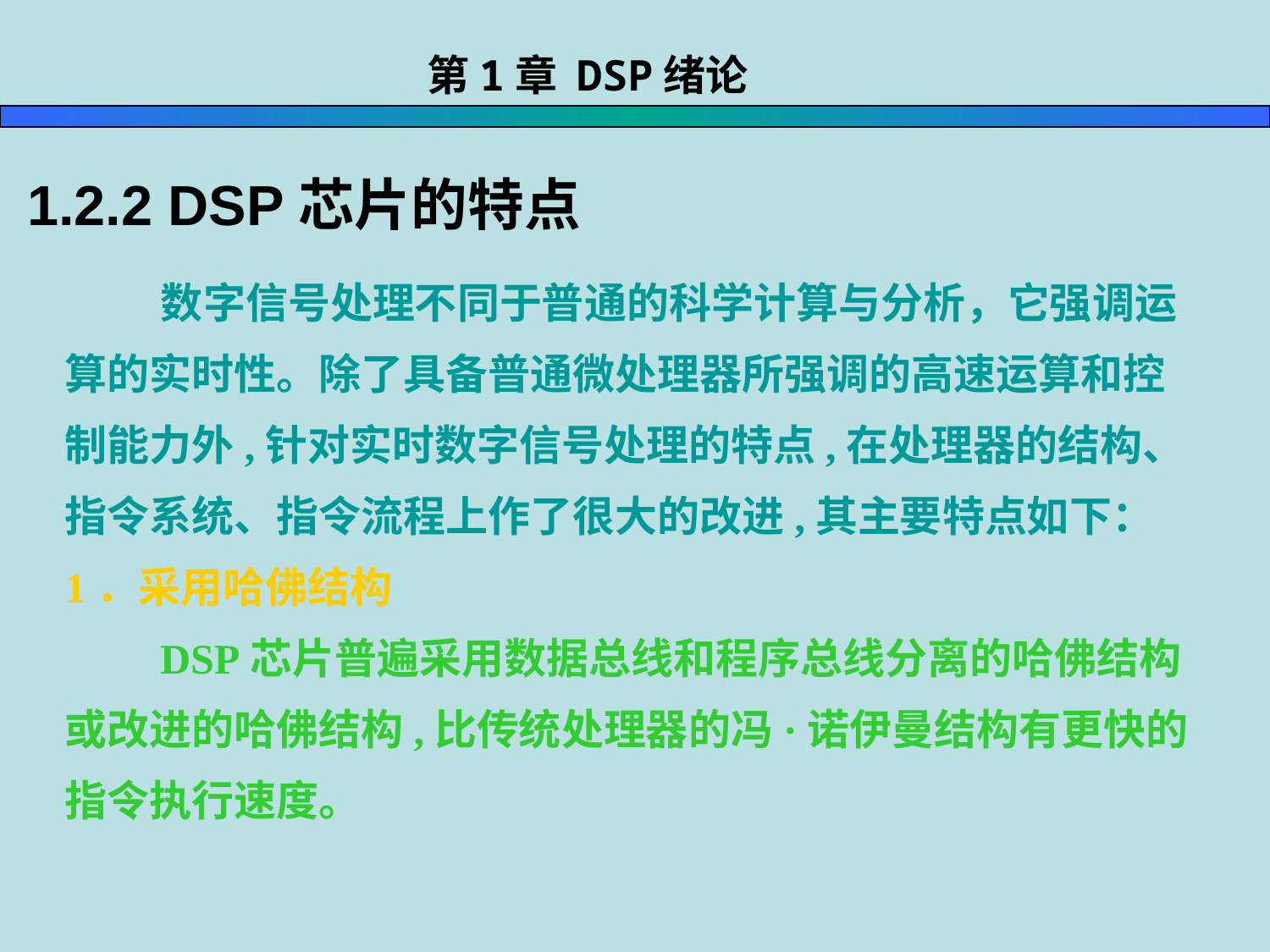

第1章 DSP绪论

1.2.2 DSP芯片的特点
         数字信号处理不同于普通的科学计算与分析，它强调运算的实时性。除了具备普通微处理器所强调的高速运算和控制能力外,针对实时数字信号处理的特点,在处理器的结构、指令系统、指令流程上作了很大的改进,其主要特点如下：
1．采用哈佛结构
         DSP芯片普遍采用数据总线和程序总线分离的哈佛结构或改进的哈佛结构,比传统处理器的冯·诺伊曼结构有更快的指令执行速度。
12